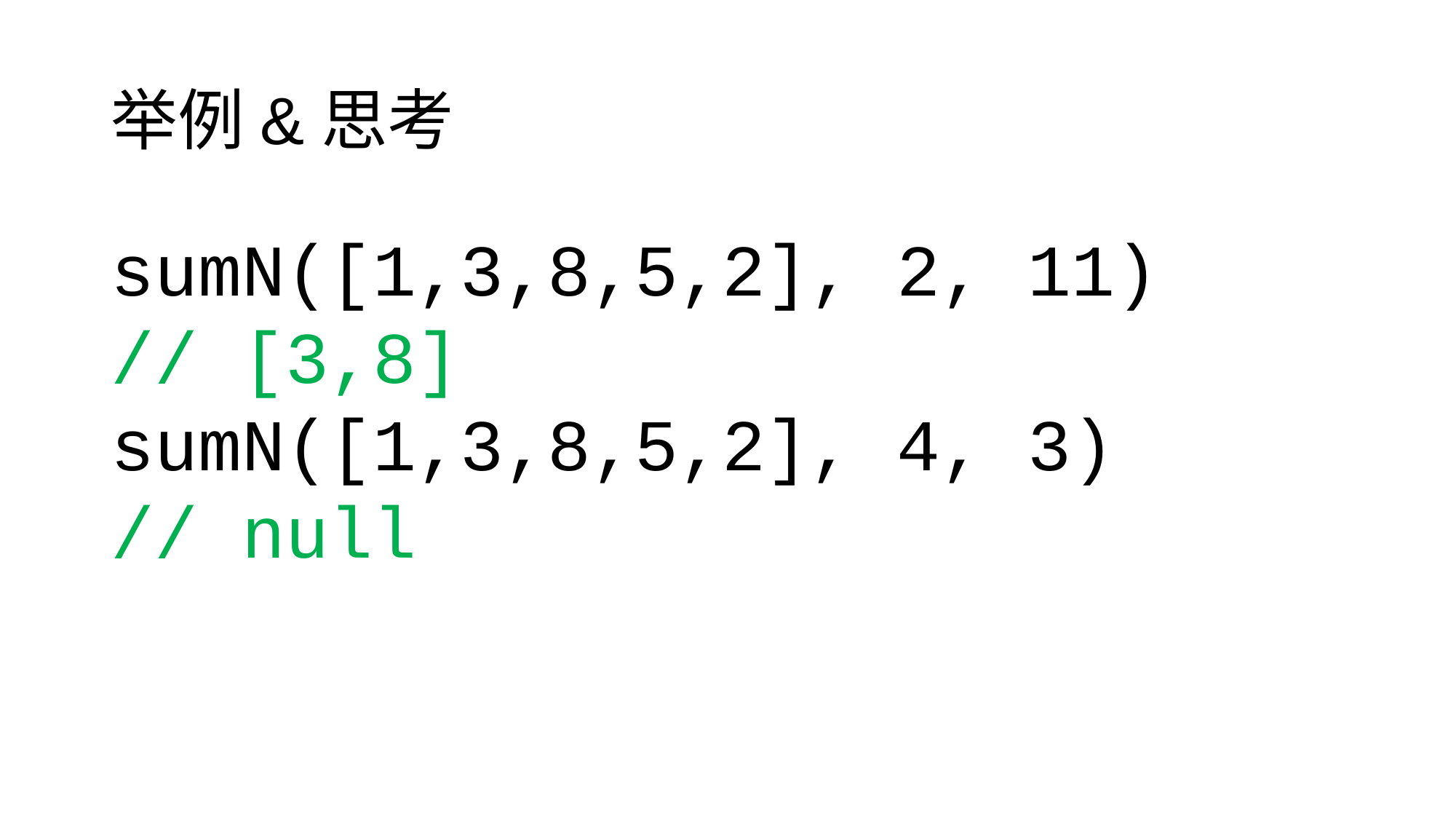

# 举例&思考
sumN([1,3,8,5,2], 2, 11)
// [3,8]
sumN([1,3,8,5,2], 4, 3)
// null